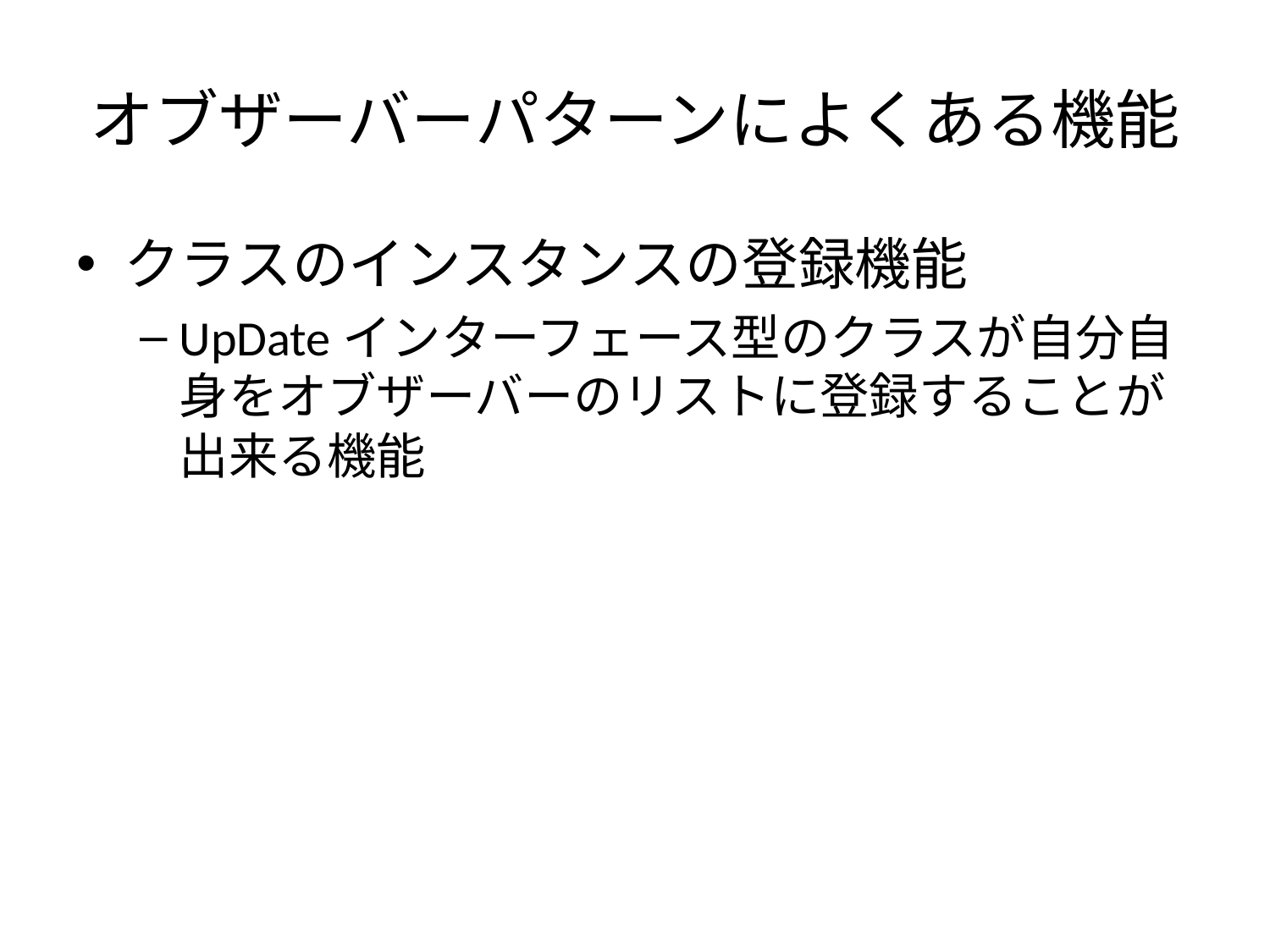

# オブザーバーパターンによくある機能
クラスのインスタンスの登録機能
UpDateインターフェース型のクラスが自分自身をオブザーバーのリストに登録することが出来る機能